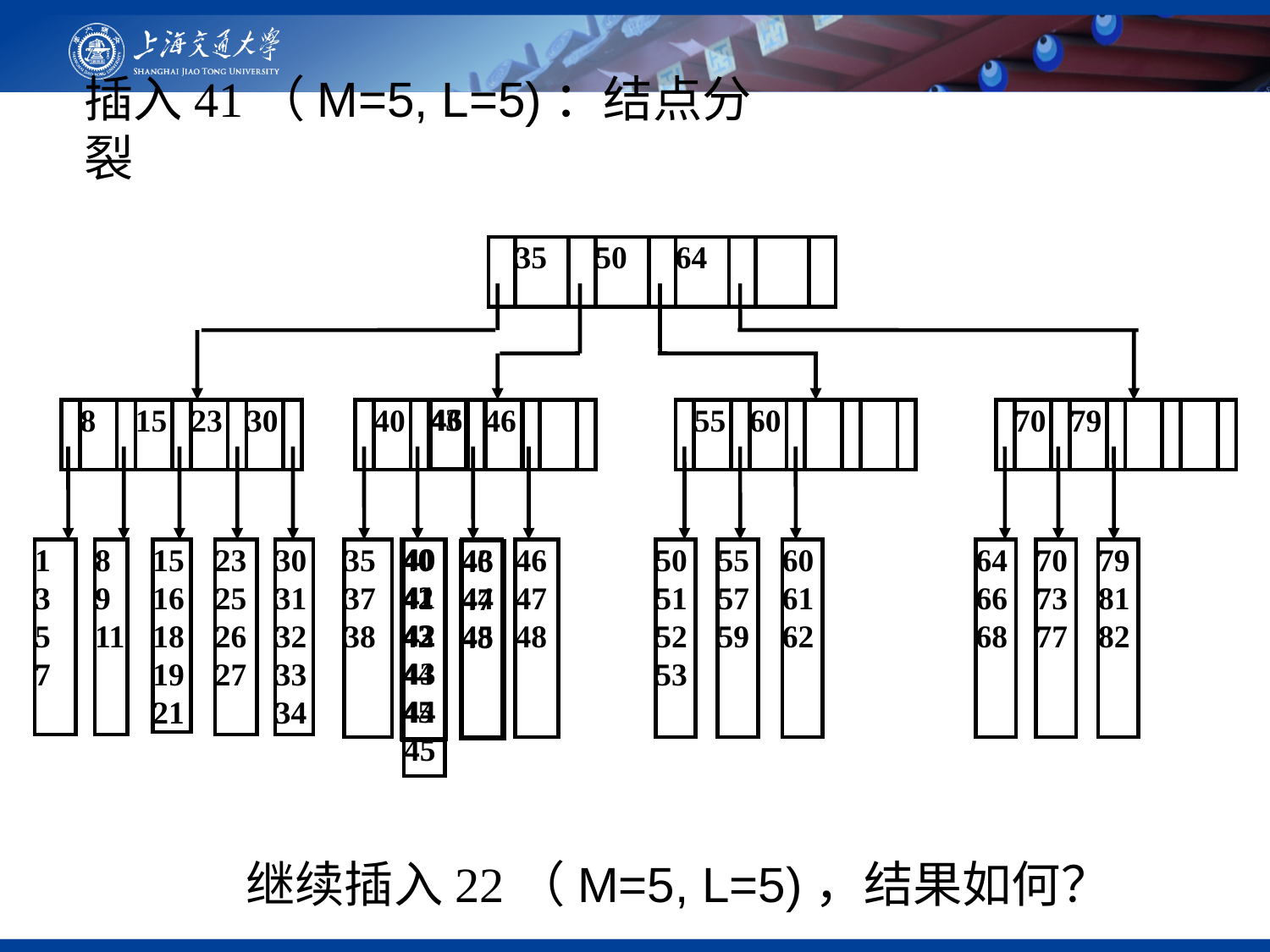

插入41（M=5, L=5)：结点分裂

35

50

64

43
46

8

15

23

30

40

46

55

60

70

79

40
42
43
44
45
40
41
42
43
44
45
1
3
5
7
8
9
11
15
16
18
19
21
23
25
26
27
30
31
32
33
34
35
37
38
40
41
42
43
44
45
46
47
48
50
51
52
53
55
57
59
60
61
62
64
66
68
70
73
77
79
81
82
46
47
48
继续插入22（M=5, L=5)，结果如何？